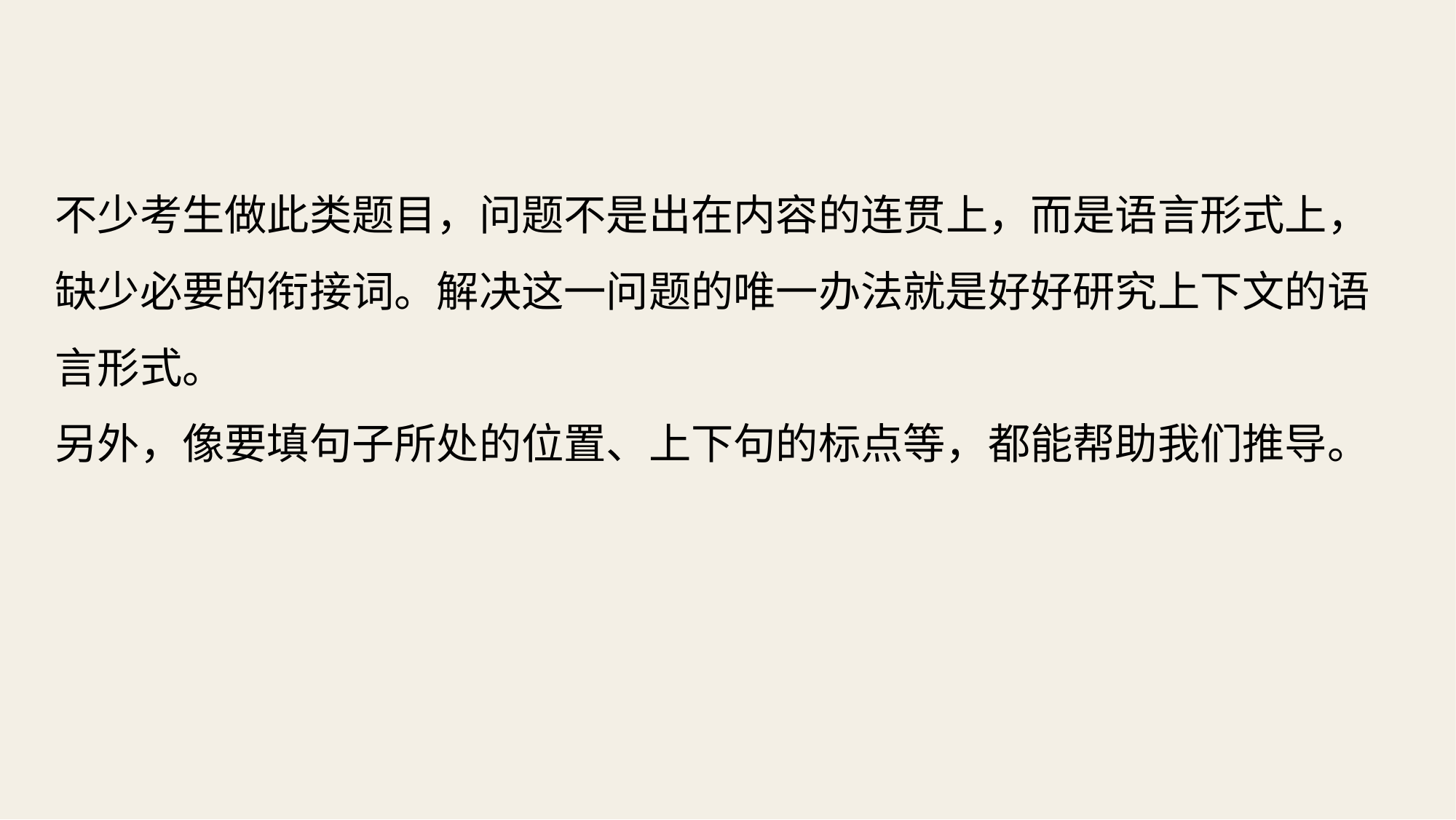

不少考生做此类题目，问题不是出在内容的连贯上，而是语言形式上，缺少必要的衔接词。解决这一问题的唯一办法就是好好研究上下文的语言形式。
另外，像要填句子所处的位置、上下句的标点等，都能帮助我们推导。